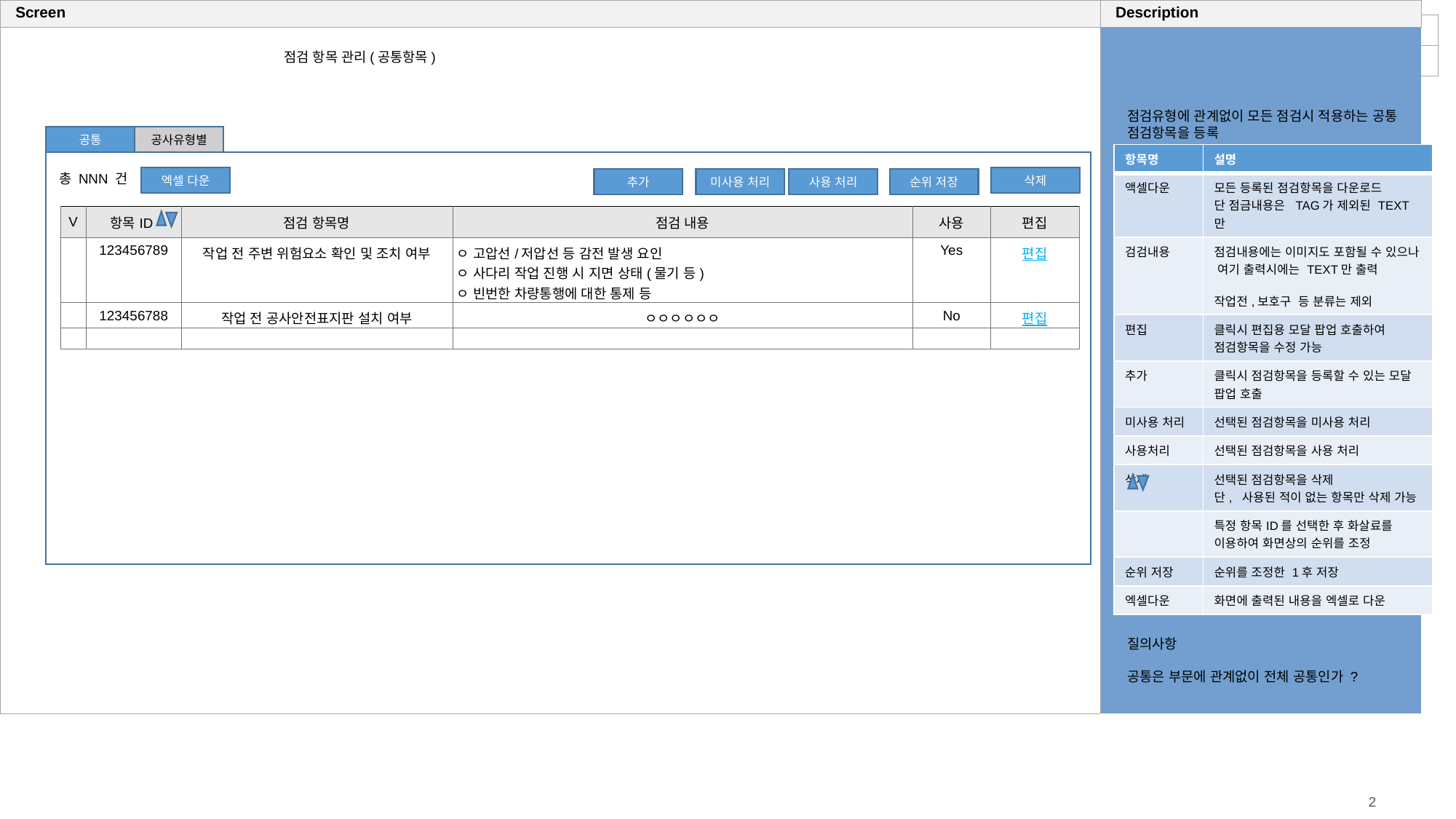

점검 항목 관리(공통항목)
점검유형에 관계없이 모든 점검시 적용하는 공통 점검항목을 등록
공통
공사유형별
| 항목명 | 설명 |
| --- | --- |
| 액셀다운 | 모든 등록된 점검항목을 다운로드 단 점금내용은 TAG가 제외된 TEXT만 |
| 검검내용 | 점검내용에는 이미지도 포함될 수 있으나 여기 출력시에는 TEXT만 출력 작업전,보호구 등 분류는 제외 |
| 편집 | 클릭시 편집용 모달 팝업 호출하여 점검항목을 수정 가능 |
| 추가 | 클릭시 점검항목을 등록할 수 있는 모달 팝업 호출 |
| 미사용 처리 | 선택된 점검항목을 미사용 처리 |
| 사용처리 | 선택된 점검항목을 사용 처리 |
| 삭제 | 선택된 점검항목을 삭제 단, 사용된 적이 없는 항목만 삭제 가능 |
|  | 특정 항목ID를 선택한 후 화살료를 이용하여 화면상의 순위를 조정 |
| 순위 저장 | 순위를 조정한 1후 저장 |
| 엑셀다운 | 화면에 출력된 내용을 엑셀로 다운 |

총 NNN 건
엑셀 다운
삭제
추가
미사용 처리
사용 처리
순위 저장
| V | 항목ID | 점검 항목명 | 점검 내용 | 사용 | 편집 |
| --- | --- | --- | --- | --- | --- |
|  | 123456789 | 작업 전 주변 위험요소 확인 및 조치 여부 | ㅇ 고압선/저압선 등 감전 발생 요인 ㅇ 사다리 작업 진행 시 지면 상태(물기 등) ㅇ 빈번한 차량통행에 대한 통제 등 | Yes | 편집 |
|  | 123456788 | 작업 전 공사안전표지판 설치 여부 | ㅇㅇㅇㅇㅇㅇ | No | 편집 |
|  |  |  |  |  |  |

질의사항

공통은 부문에 관계없이 전체 공통인가 ?